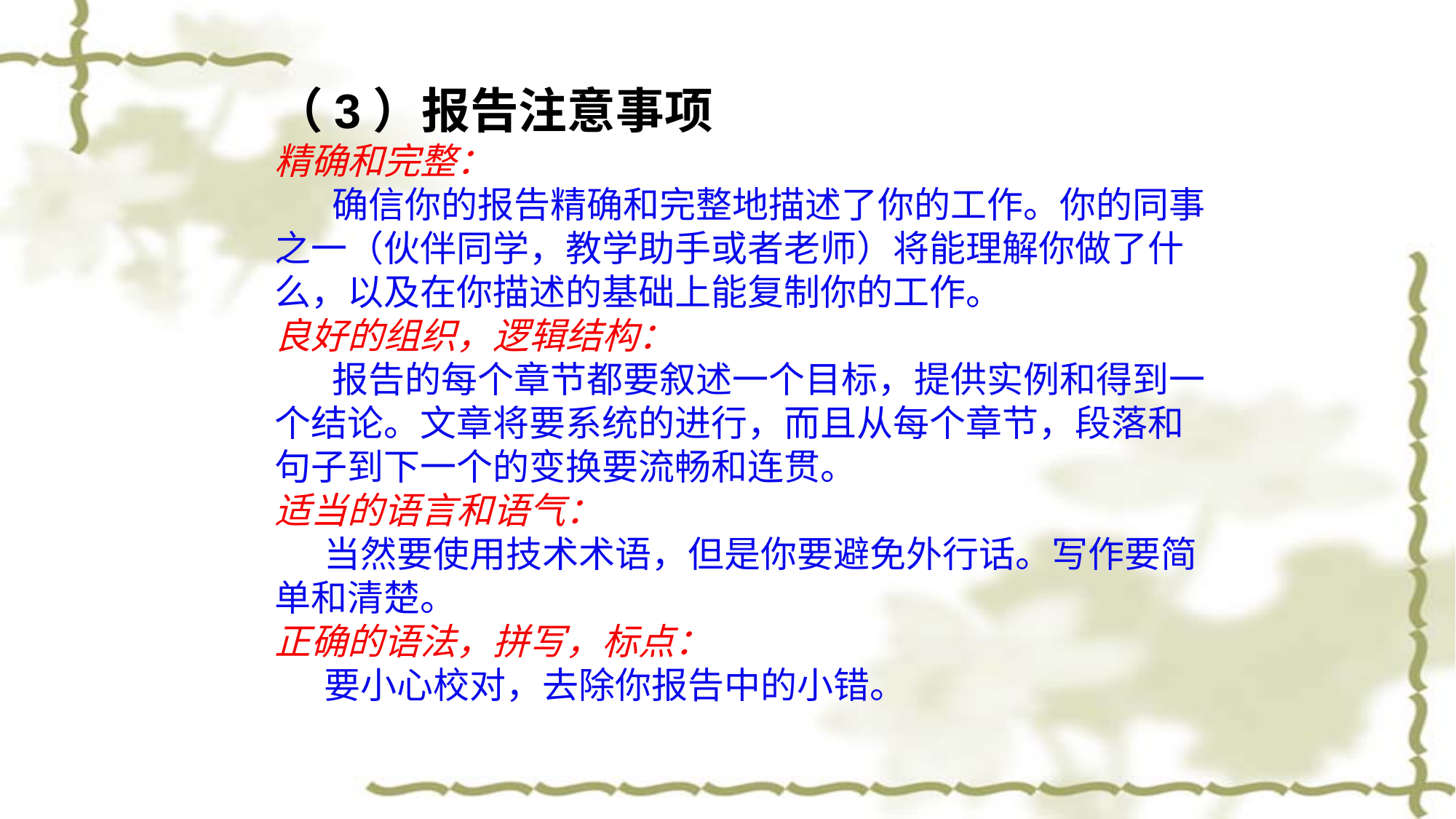

（3）报告注意事项
精确和完整：
      确信你的报告精确和完整地描述了你的工作。你的同事之一（伙伴同学，教学助手或者老师）将能理解你做了什么，以及在你描述的基础上能复制你的工作。
良好的组织，逻辑结构：
      报告的每个章节都要叙述一个目标，提供实例和得到一个结论。文章将要系统的进行，而且从每个章节，段落和句子到下一个的变换要流畅和连贯。
适当的语言和语气：
     当然要使用技术术语，但是你要避免外行话。写作要简单和清楚。
正确的语法，拼写，标点：
     要小心校对，去除你报告中的小错。